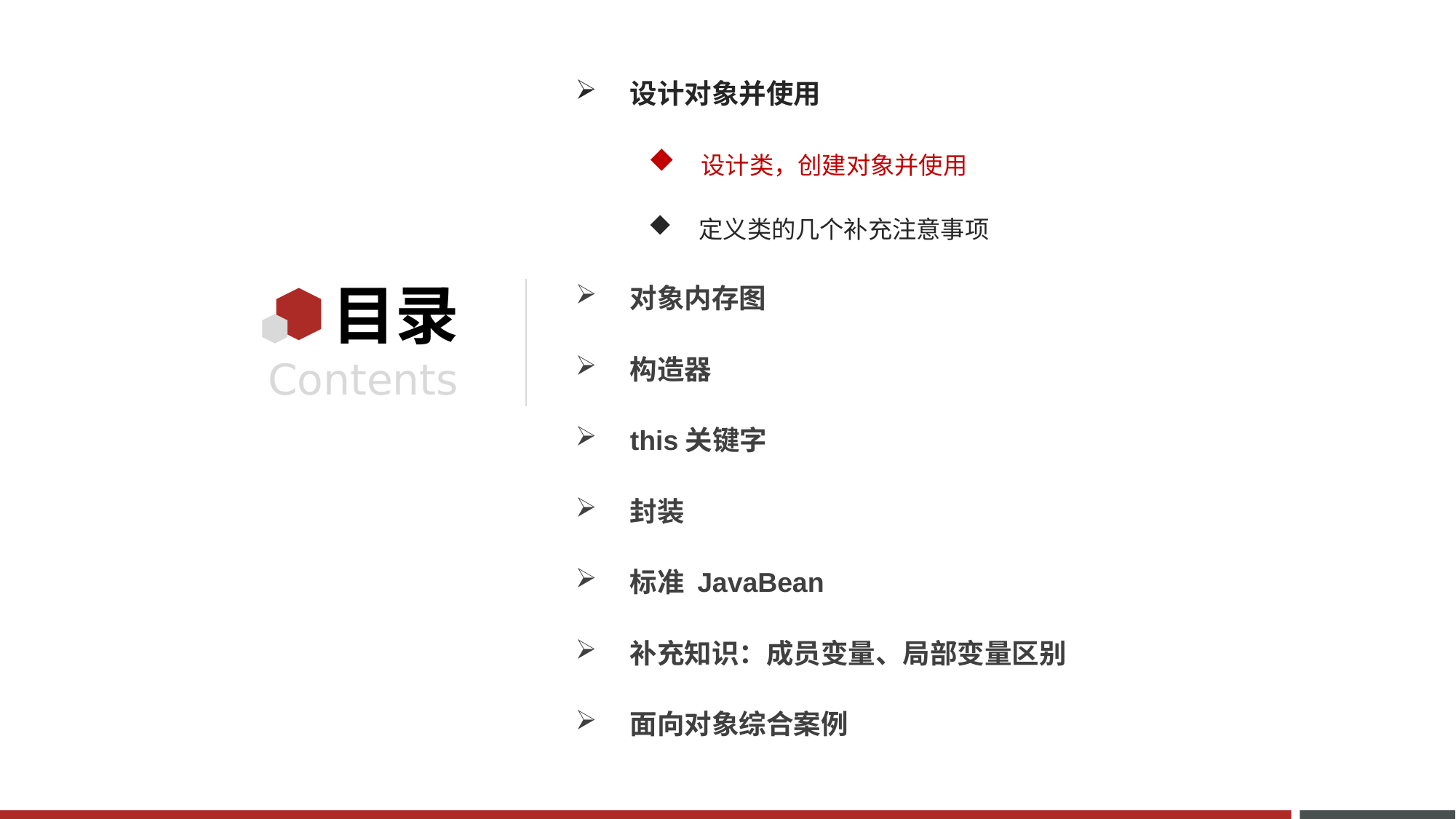

设计对象并使用
  设计类，创建对象并使用
  定义类的几个补充注意事项
对象内存图
构造器
this关键字
封装
标准 JavaBean
补充知识：成员变量、局部变量区别
面向对象综合案例